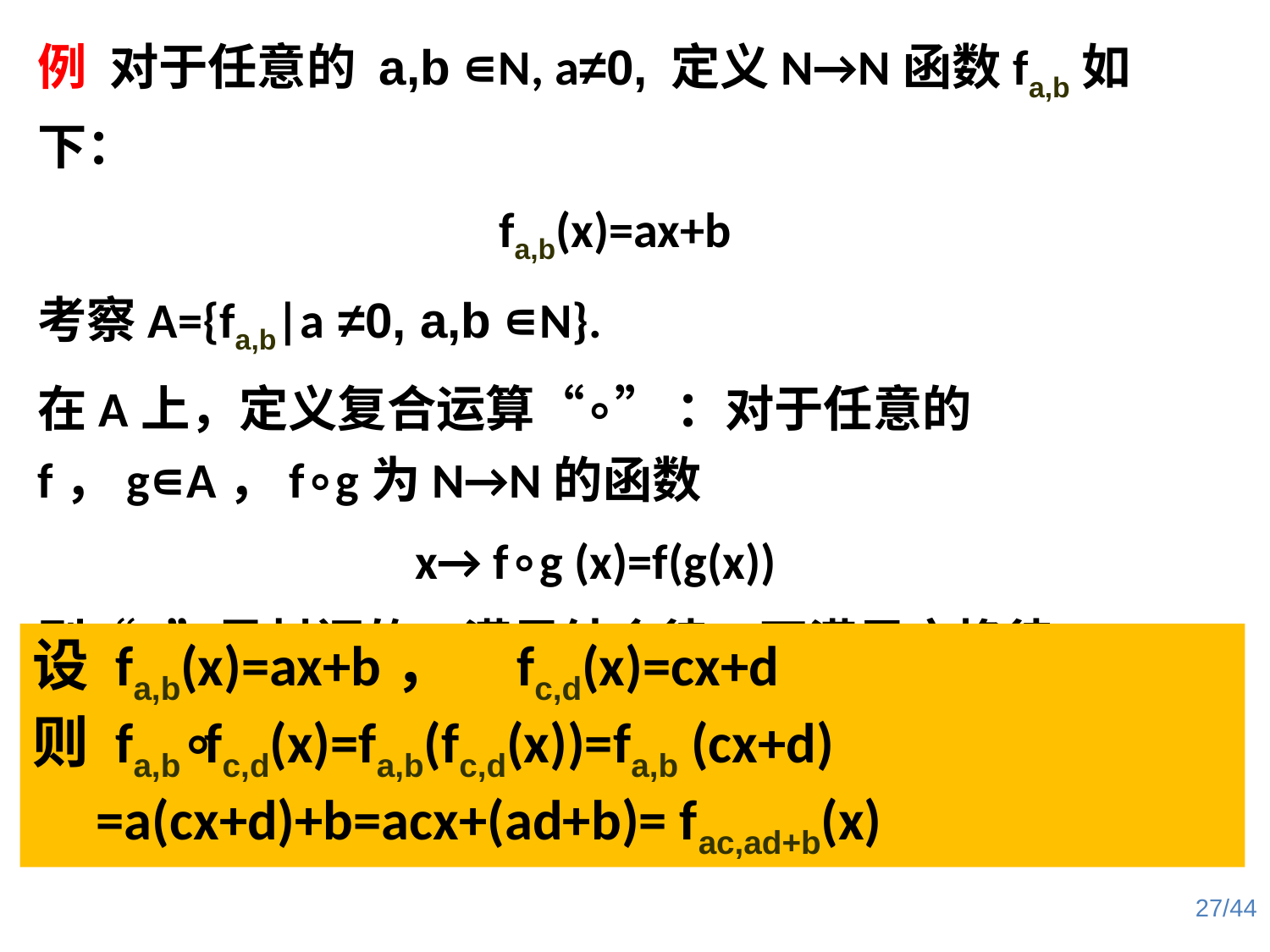

例  对于任意的 a,b ∊N, a≠0, 定义N→N函数fa,b如下：
 fa,b(x)=ax+b
考察A={fa,b|a ≠0, a,b ∊N}.
在A上，定义复合运算“∘” ：对于任意的f，g∊A，f∘g为N→N的函数
		           x→ f∘g (x)=f(g(x))
则“∘”是封闭的，满足结合律，不满足交换律。
设 fa,b(x)=ax+b，    fc,d(x)=cx+d
则 fa,b∘fc,d(x)=fa,b(fc,d(x))=fa,b (cx+d)
     =a(cx+d)+b=acx+(ad+b)= fac,ad+b(x)
27/44